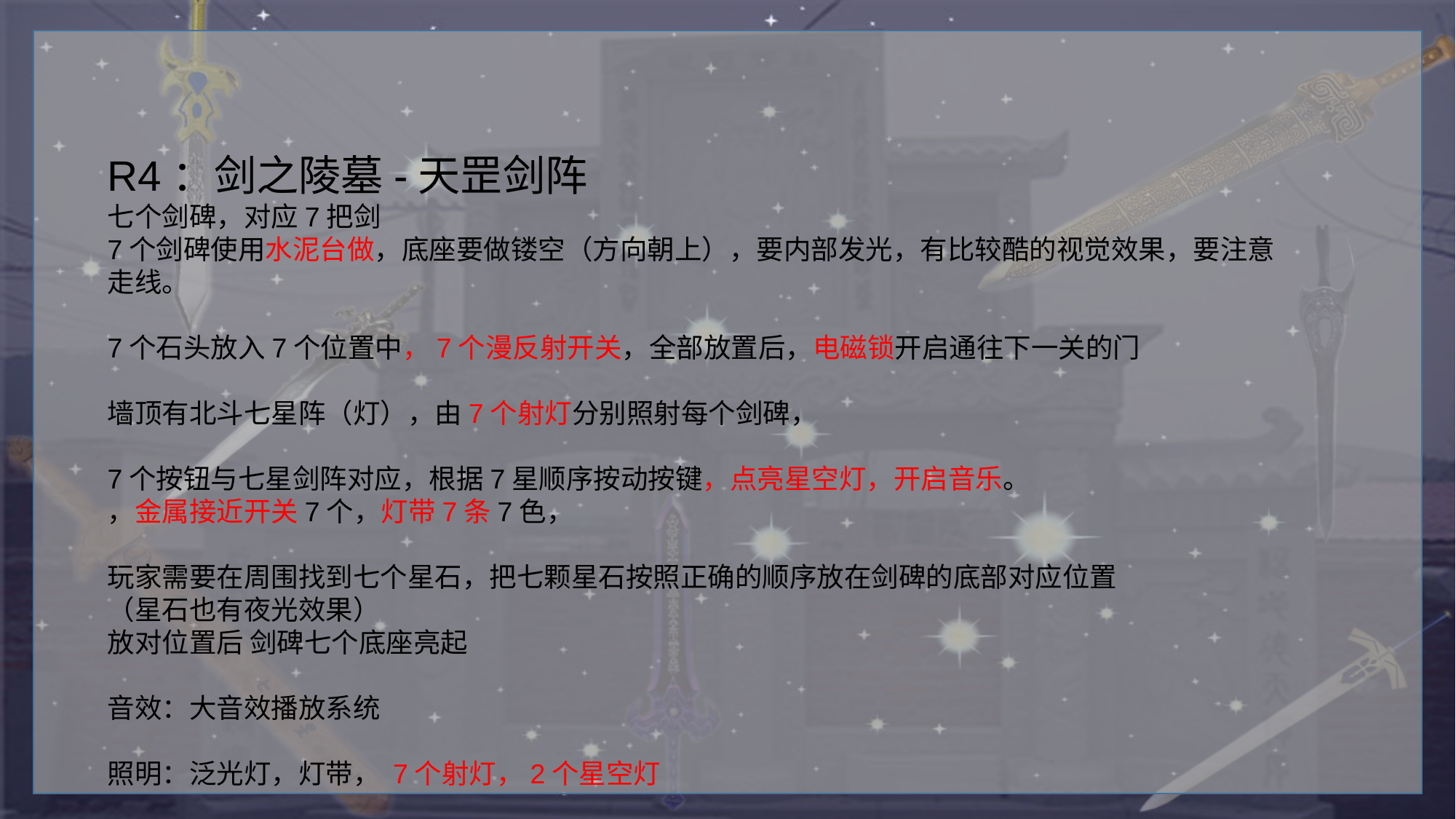

R4：剑之陵墓-天罡剑阵
七个剑碑，对应7把剑
7个剑碑使用水泥台做，底座要做镂空（方向朝上），要内部发光，有比较酷的视觉效果，要注意走线。

7个石头放入7个位置中，7个漫反射开关，全部放置后，电磁锁开启通往下一关的门

墙顶有北斗七星阵（灯），由7个射灯分别照射每个剑碑，

7个按钮与七星剑阵对应，根据7星顺序按动按键，点亮星空灯，开启音乐。
，金属接近开关7个，灯带7条7色，

玩家需要在周围找到七个星石，把七颗星石按照正确的顺序放在剑碑的底部对应位置
（星石也有夜光效果）
放对位置后 剑碑七个底座亮起

音效：大音效播放系统

照明：泛光灯，灯带， 7个射灯，2个星空灯